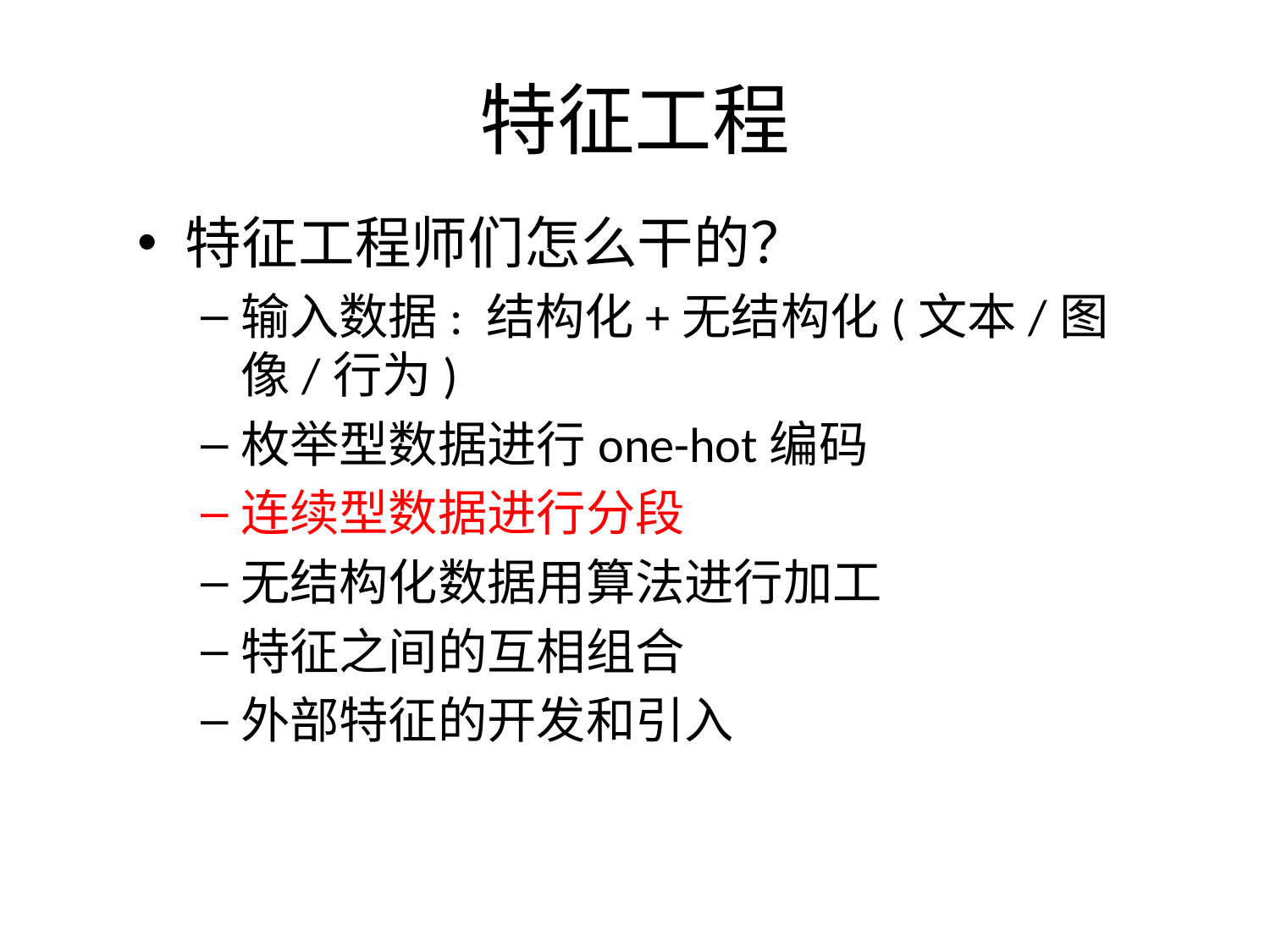

# 特征工程
特征工程师们怎么干的？
输入数据: 结构化+无结构化(文本/图像/行为)
枚举型数据进行one-hot编码
连续型数据进行分段
无结构化数据用算法进行加工
特征之间的互相组合
外部特征的开发和引入